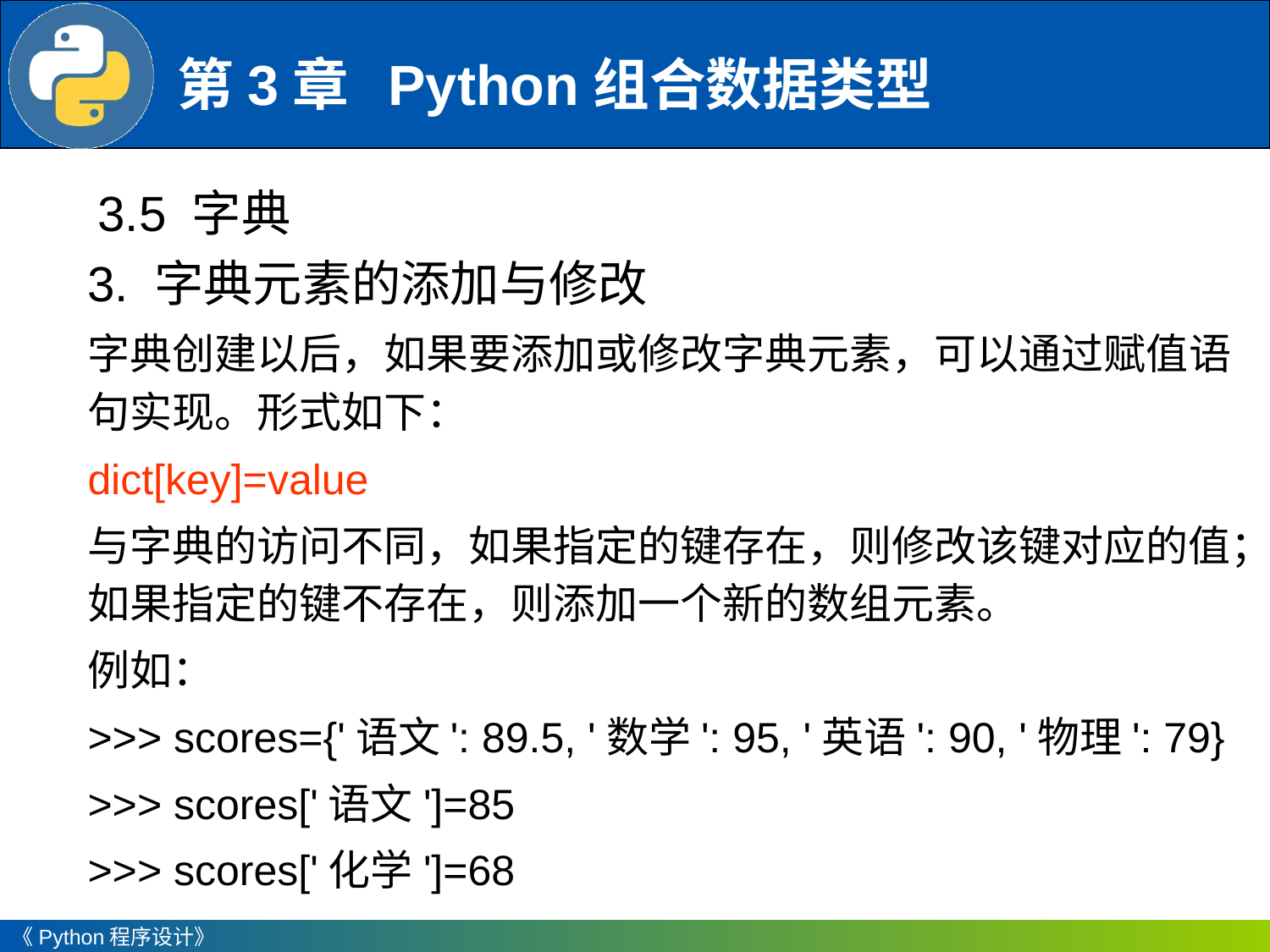

3.5 字典
3. 字典元素的添加与修改
字典创建以后，如果要添加或修改字典元素，可以通过赋值语句实现。形式如下：
dict[key]=value
与字典的访问不同，如果指定的键存在，则修改该键对应的值；如果指定的键不存在，则添加一个新的数组元素。
例如：
>>> scores={'语文': 89.5, '数学': 95, '英语': 90, '物理': 79}
>>> scores['语文']=85
>>> scores['化学']=68